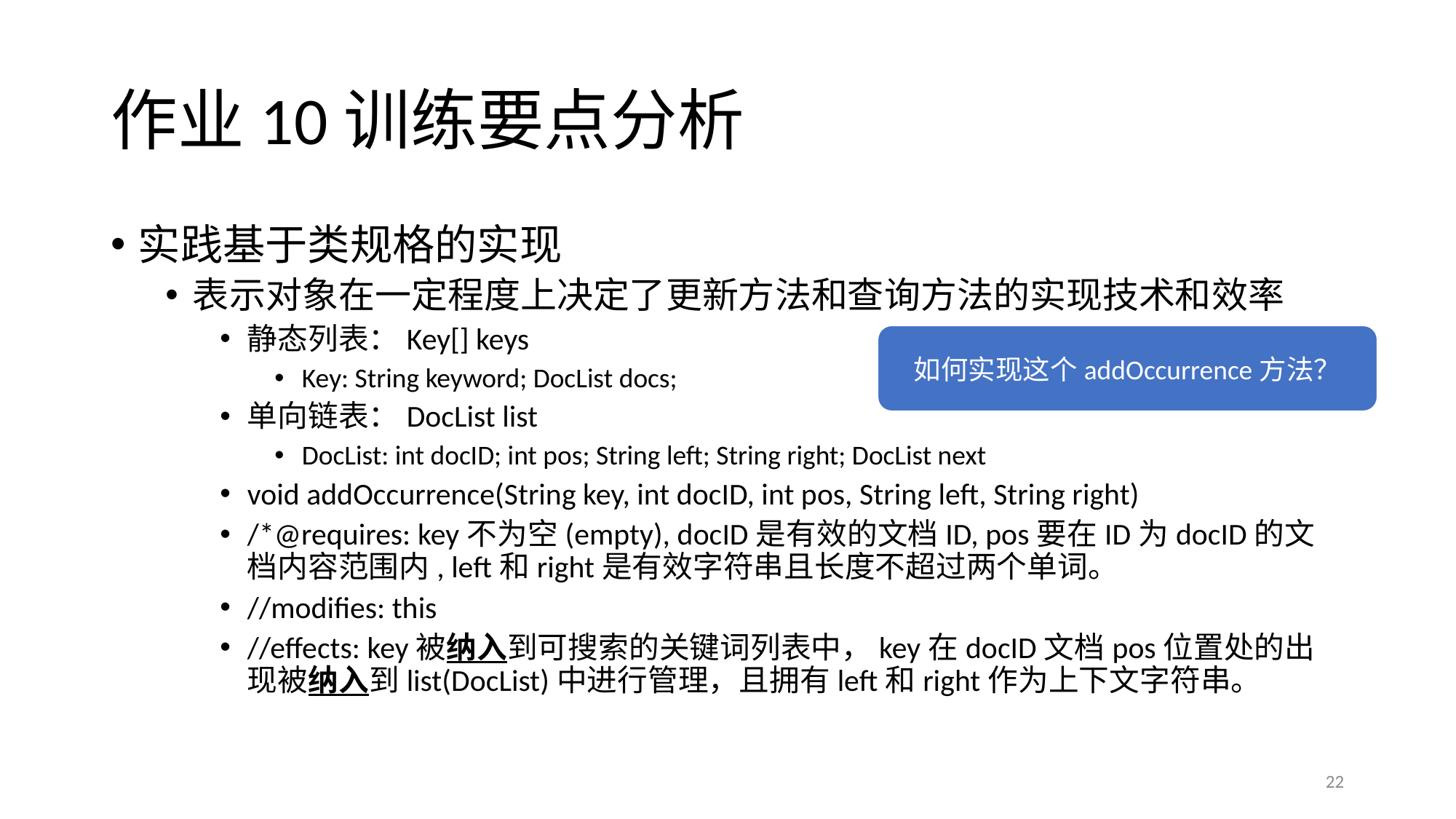

# 作业10训练要点分析
实践基于类规格的实现
表示对象在一定程度上决定了更新方法和查询方法的实现技术和效率
静态列表：Key[] keys
Key: String keyword; DocList docs;
单向链表：DocList list
DocList: int docID; int pos; String left; String right; DocList next
void addOccurrence(String key, int docID, int pos, String left, String right)
/*@requires: key不为空(empty), docID是有效的文档ID, pos要在ID为docID的文档内容范围内, left和right是有效字符串且长度不超过两个单词。
//modifies: this
//effects: key被纳入到可搜索的关键词列表中，key在docID文档pos位置处的出现被纳入到list(DocList)中进行管理，且拥有left和right作为上下文字符串。
如何实现这个addOccurrence方法？
22